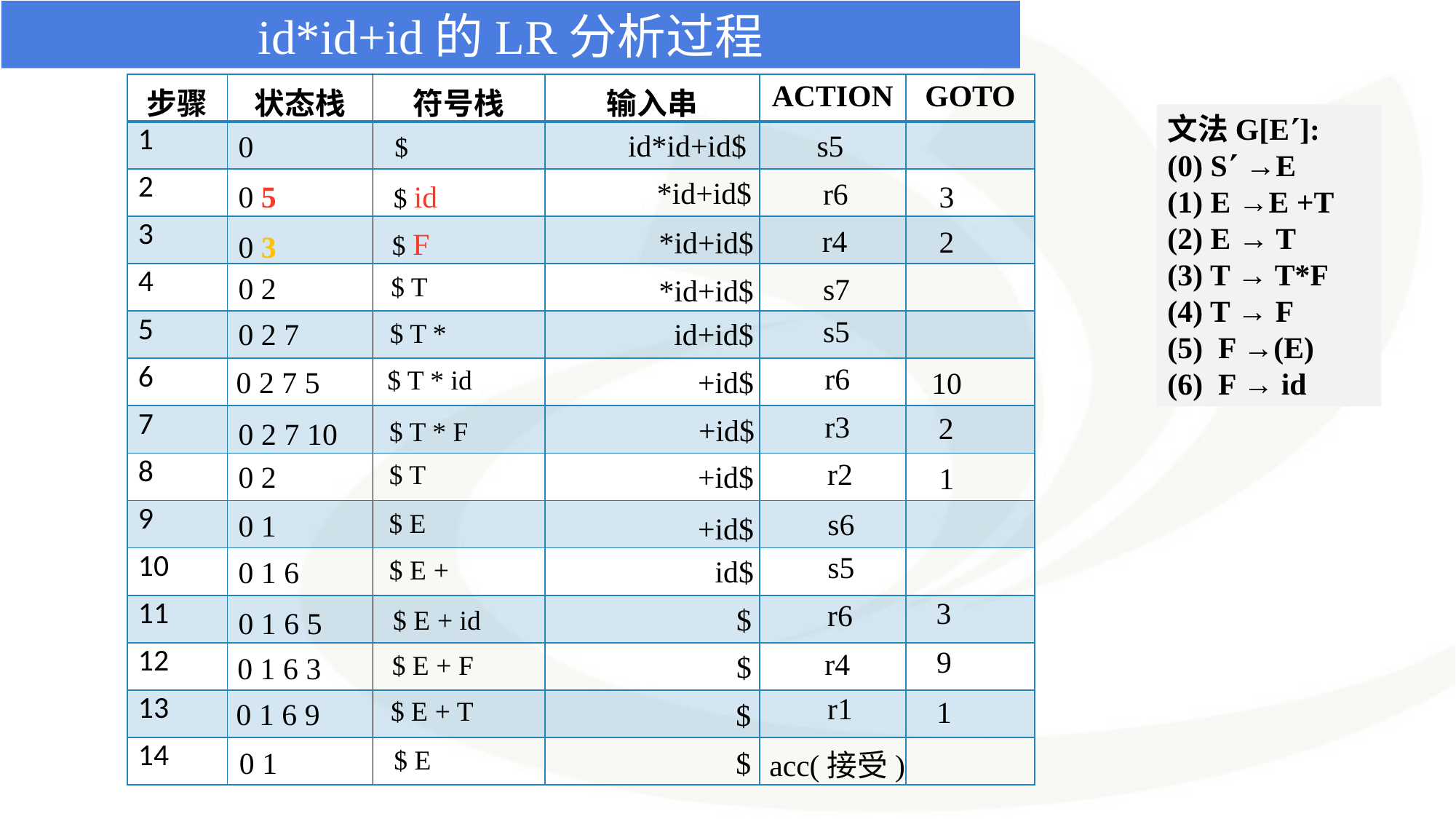

id*id+id的LR分析过程
| 步骤 | 状态栈 | 符号栈 | 输入串 | ACTION | GOTO |
| --- | --- | --- | --- | --- | --- |
| 1 |  |  |  |  |  |
| 2 |  |  |  |  |  |
| 3 |  |  |  |  |  |
| 4 |  |  |  |  |  |
| 5 |  |  |  |  |  |
| 6 |  |  |  |  |  |
| 7 |  |  |  |  |  |
| 8 |  |  |  |  |  |
| 9 |  |  |  |  |  |
| 10 |  |  |  |  |  |
| 11 |  |  |  |  |  |
| 12 |  |  |  |  |  |
| 13 |  |  |  |  |  |
| 14 |  |  |  |  |  |
文法G[E′]:
(0) S′ →E
(1) E →E +T
(2) E → T
(3) T → T*F
(4) T → F
(5)  F →(E)
(6)  F → id
id*id+id$
s5
0
$
*id+id$
r6
0 5
$ id
3
r4
2
*id+id$
$ F
0 3
0 2
$ T
s7
*id+id$
s5
0 2 7
id+id$
$ T *
r6
$ T * id
0 2 7 5
+id$
10
r3
2
+id$
$ T * F
0 2 7 10
r2
$ T
+id$
0 2
1
s6
$ E
0 1
+id$
s5
$ E +
id$
0 1 6
3
r6
$
$ E + id
0 1 6 5
9
r4
$
$ E + F
0 1 6 3
r1
1
$ E + T
0 1 6 9
$
$ E
0 1
$
acc(接受)
179